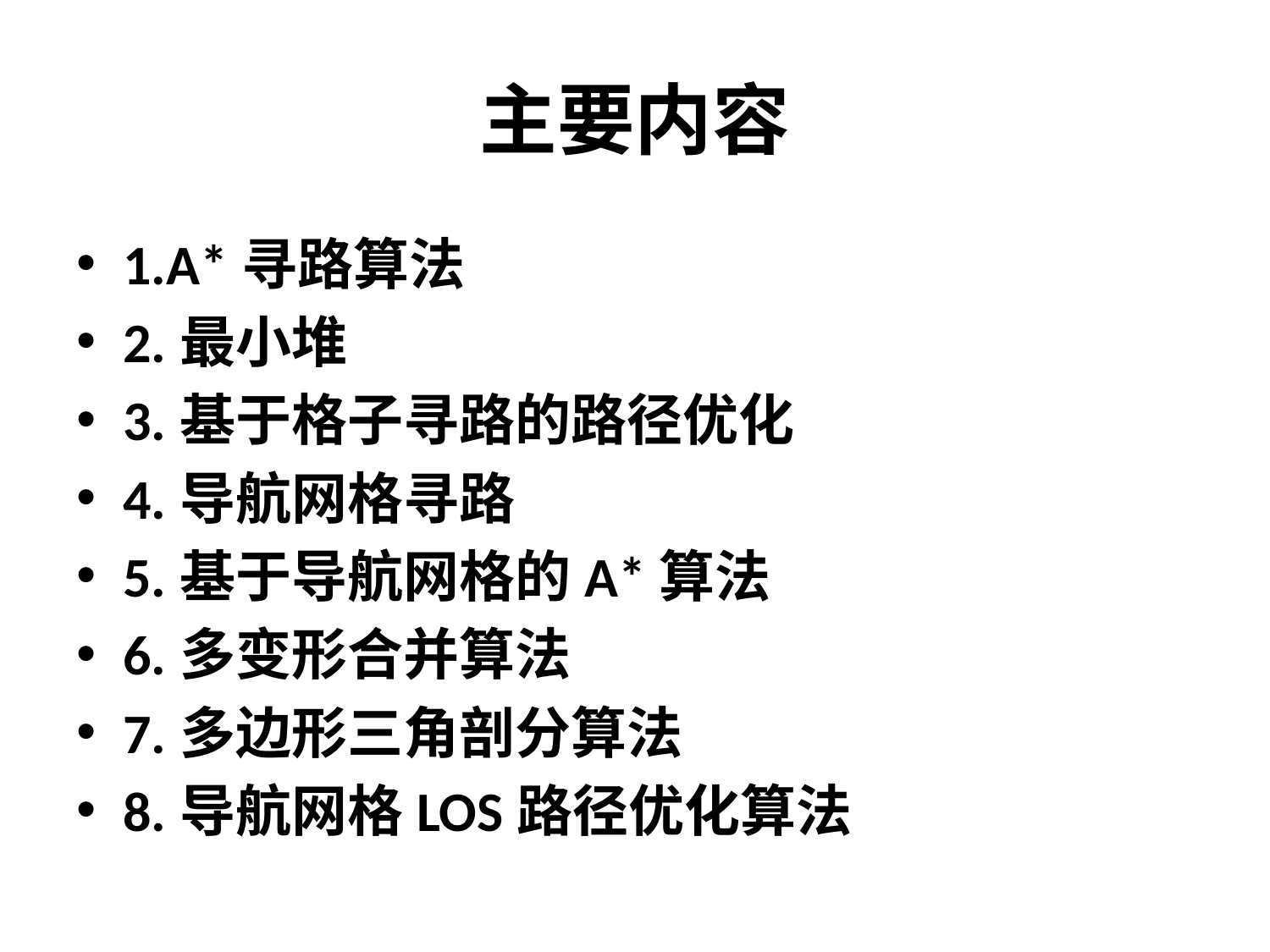

# 主要内容
1.A*寻路算法
2.最小堆
3.基于格子寻路的路径优化
4.导航网格寻路
5.基于导航网格的A*算法
6.多变形合并算法
7.多边形三角剖分算法
8.导航网格LOS路径优化算法